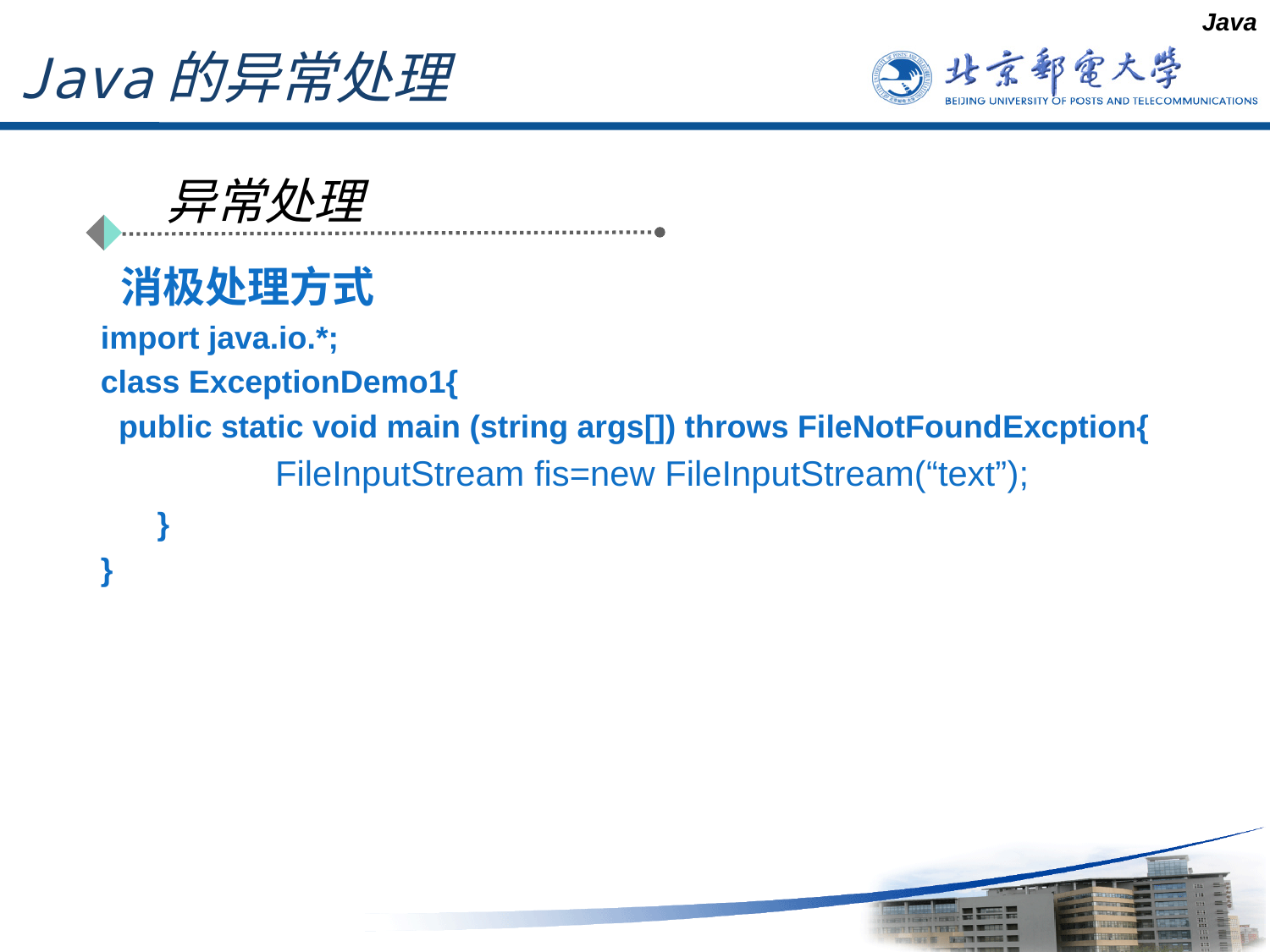

Java
# Java的异常处理

异常处理

 消极处理方式
import java.io.*;
class ExceptionDemo1{
  public static void main (string args[]) throws FileNotFoundExcption{
 		FileInputStream fis=new FileInputStream(“text”);
	 }
}